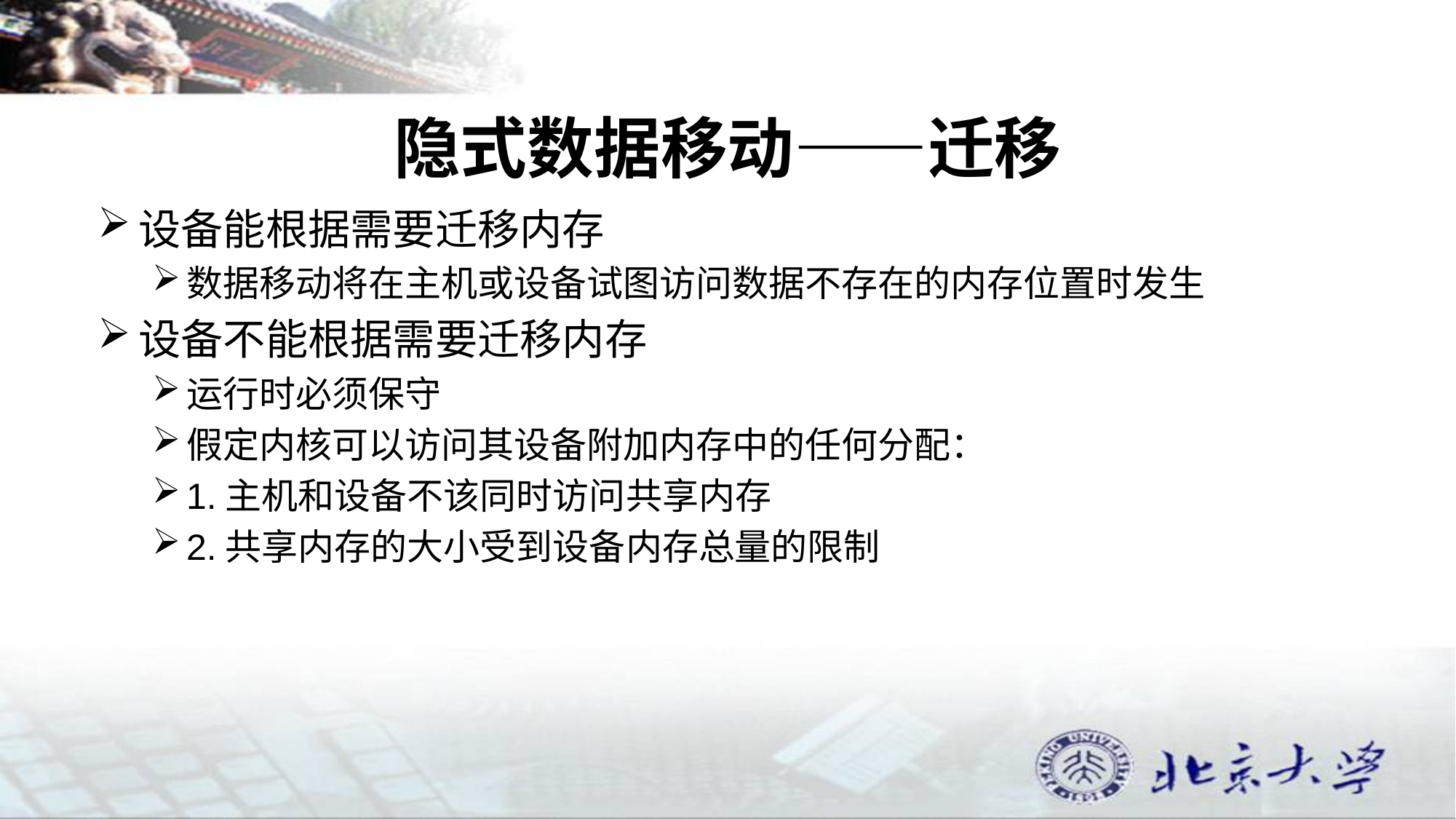

# 隐式数据移动——迁移
设备能根据需要迁移内存
数据移动将在主机或设备试图访问数据不存在的内存位置时发生
设备不能根据需要迁移内存
运行时必须保守
假定内核可以访问其设备附加内存中的任何分配：
1.主机和设备不该同时访问共享内存
2.共享内存的大小受到设备内存总量的限制